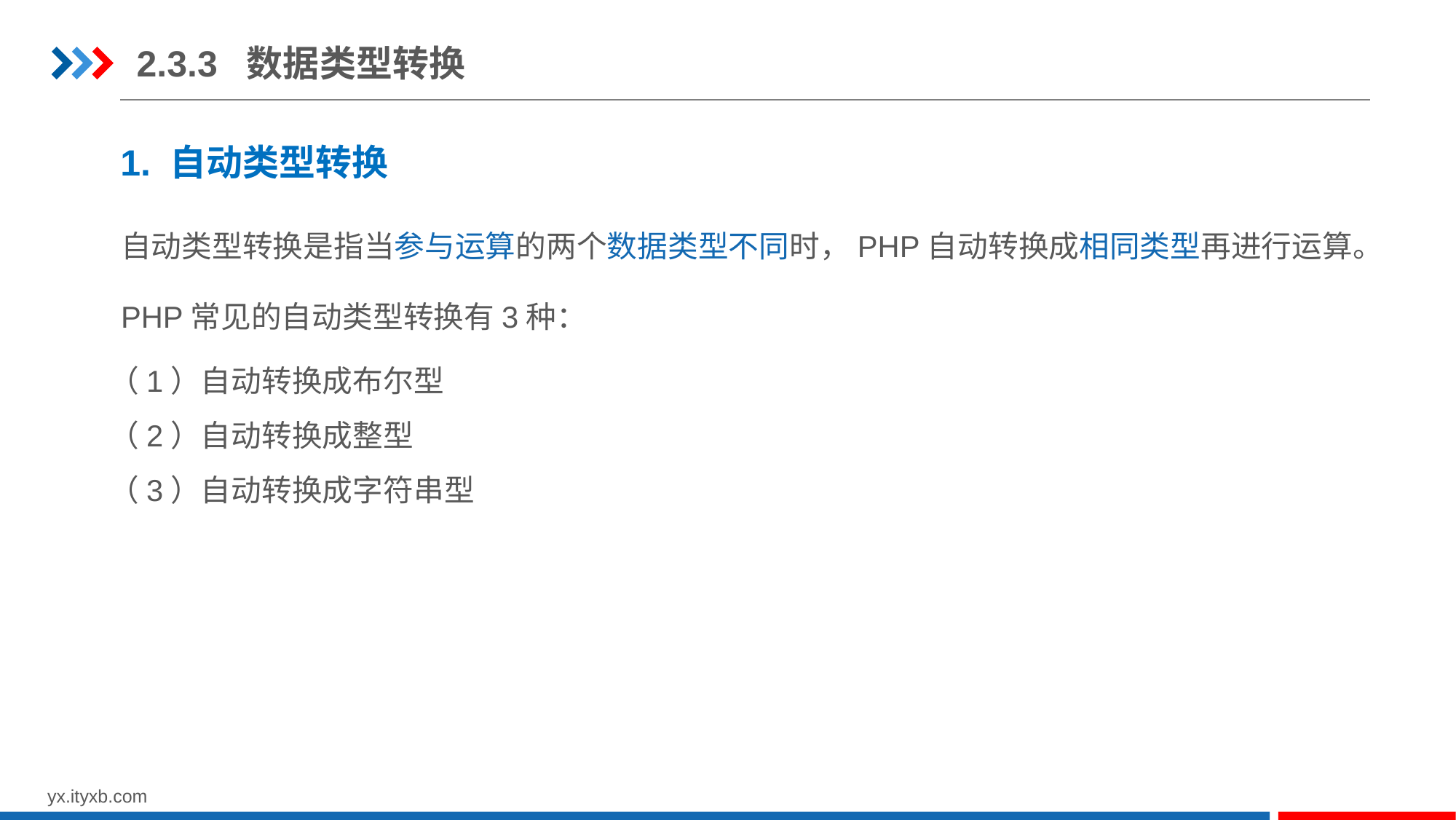

2.3.3  数据类型转换
1. 自动类型转换
自动类型转换是指当参与运算的两个数据类型不同时，PHP自动转换成相同类型再进行运算。

PHP常见的自动类型转换有3种：
（1）自动转换成布尔型
（2）自动转换成整型
（3）自动转换成字符串型